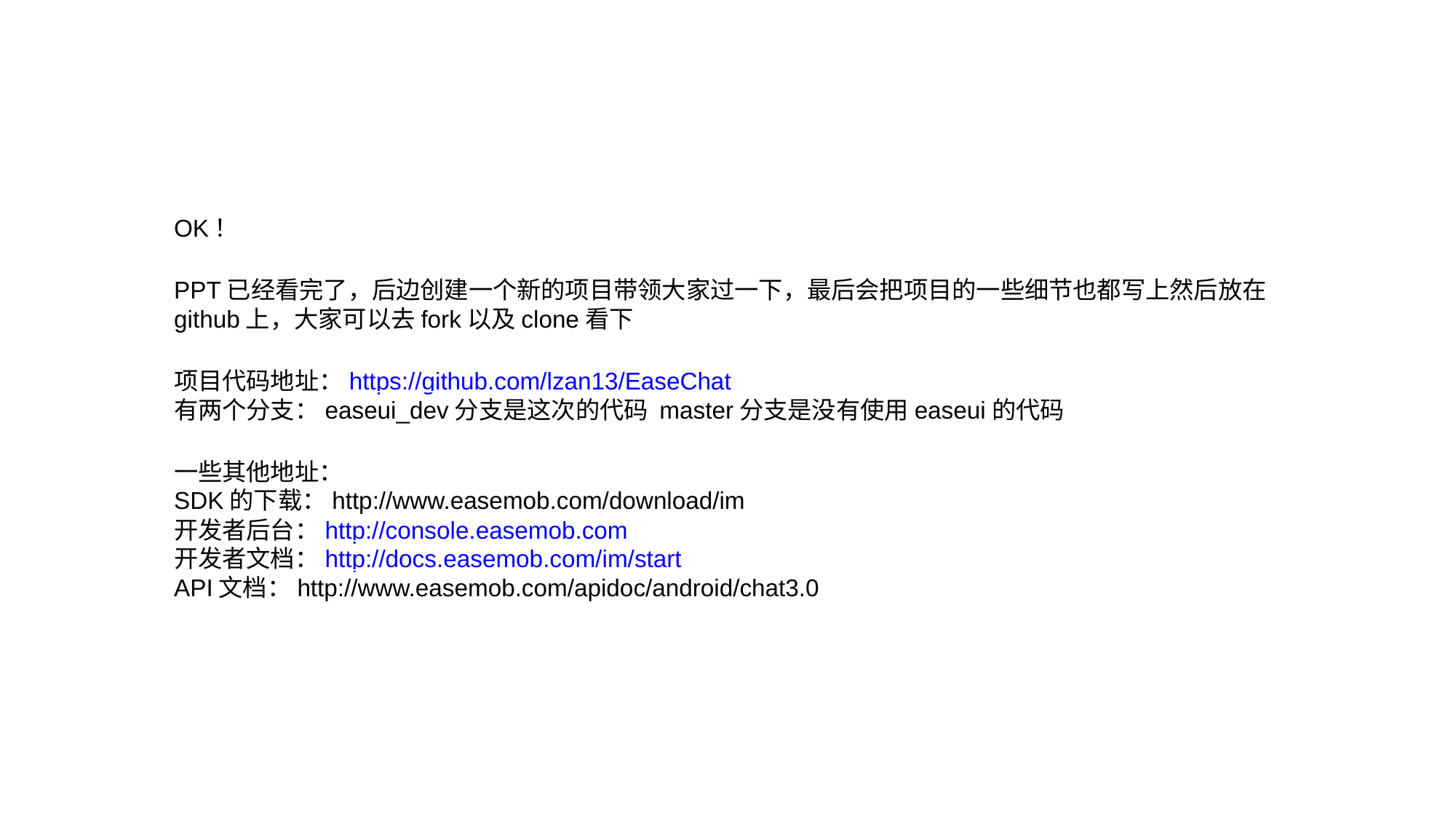

OK！

PPT已经看完了，后边创建一个新的项目带领大家过一下，最后会把项目的一些细节也都写上然后放在github上，大家可以去fork以及clone看下

项目代码地址：https://github.com/lzan13/EaseChat
有两个分支：easeui_dev分支是这次的代码 master分支是没有使用easeui的代码

一些其他地址：
SDK的下载：http://www.easemob.com/download/im
开发者后台：http://console.easemob.com
开发者文档：http://docs.easemob.com/im/start
API文档：http://www.easemob.com/apidoc/android/chat3.0